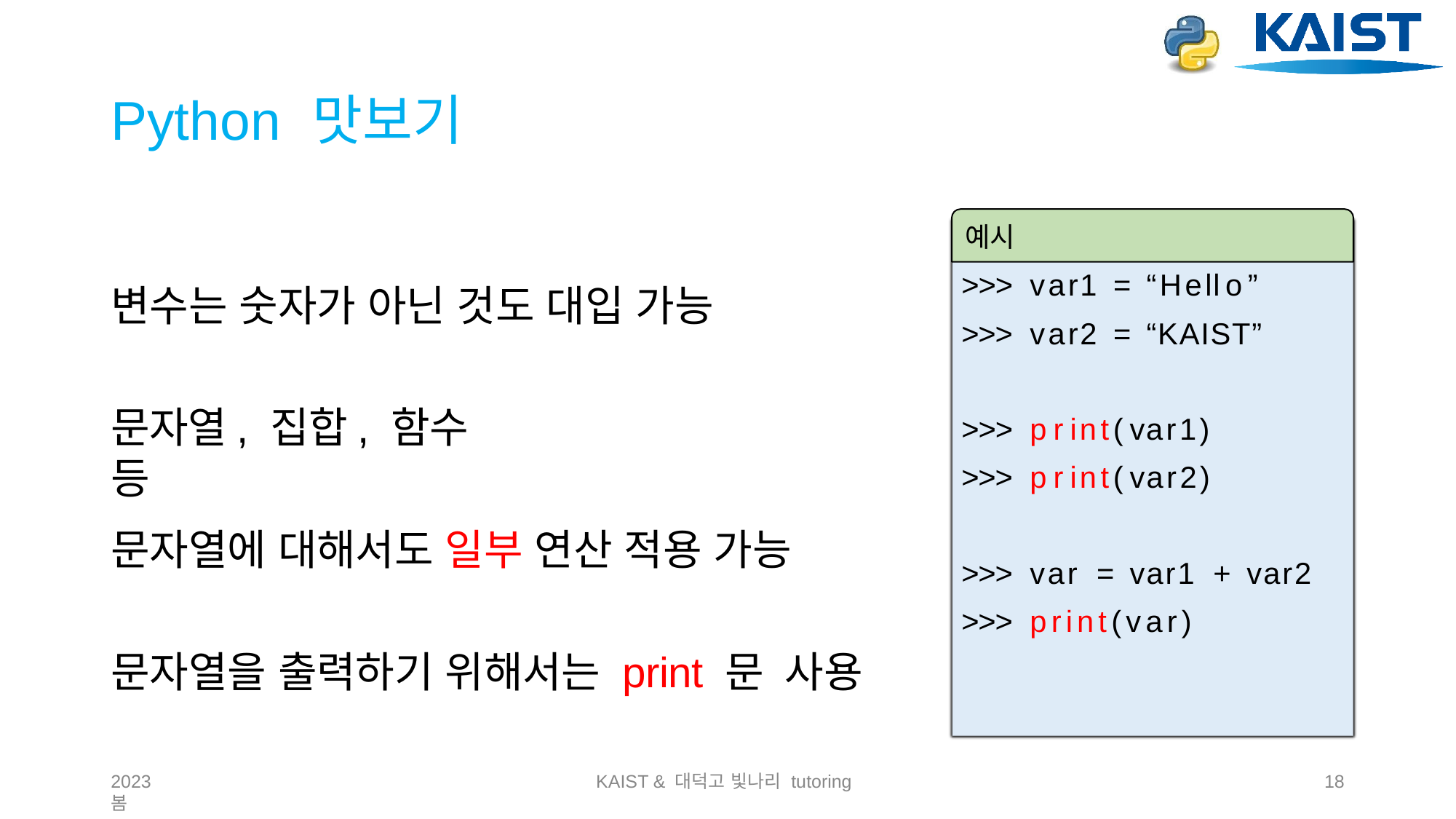

# Python 맛보기
예시
>>>	var1	=	“Hello”
>>>	var2	=	“KAIST”

변수는 숫자가 아닌 것도 대입 가능
>>>	print(var1)
>>>	print(var2)
문자열, 집합, 함수 등
문자열에 대해서도 일부 연산 적용 가능
>>>	var	=	var1	+	var2
>>>	print(var)
문자열을 출력하기 위해서는 print 문 사용
2023 봄
KAIST & 대덕고 빛나리 tutoring
18